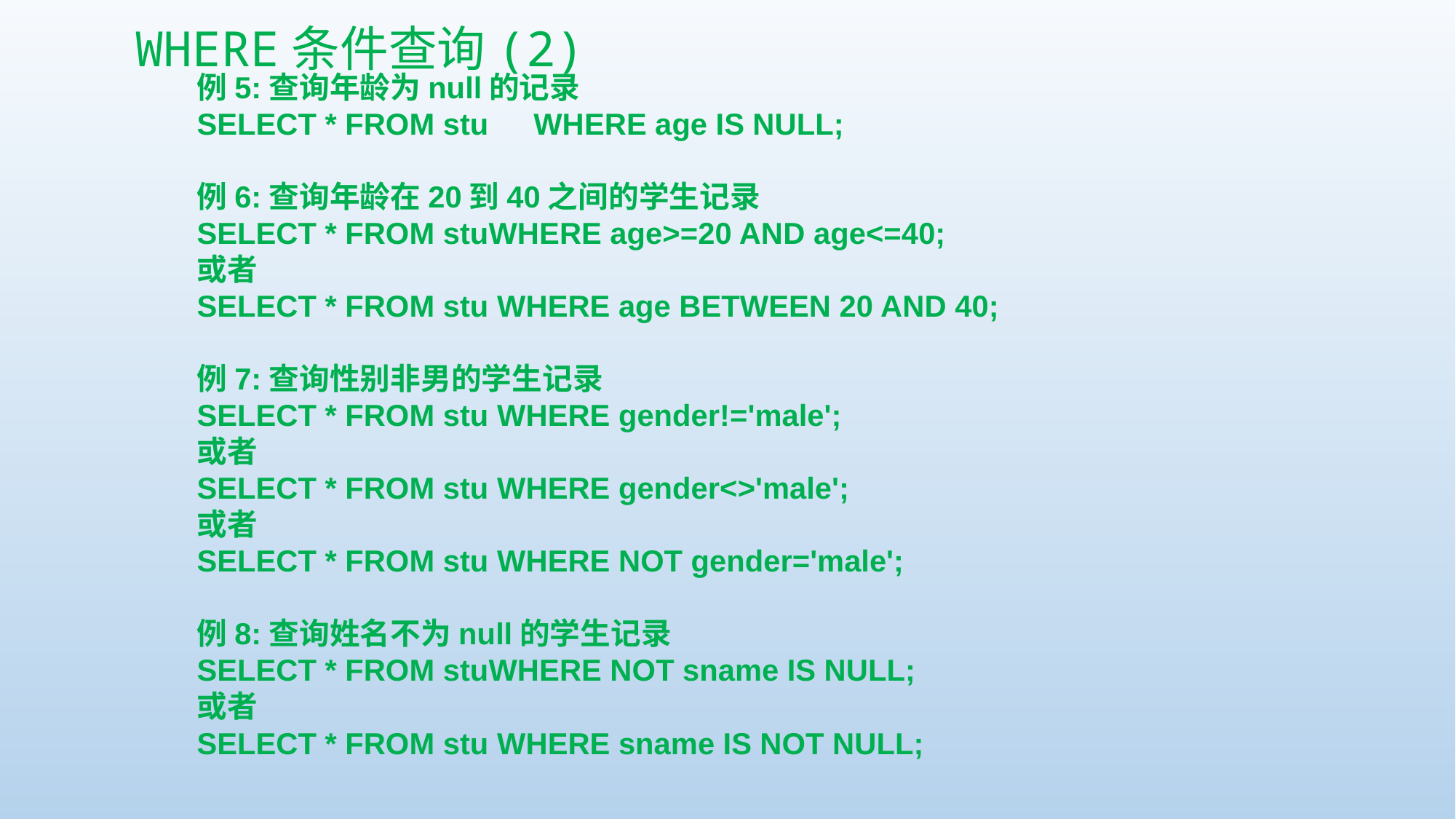

WHERE条件查询(2)
例5:查询年龄为null的记录
SELECT * FROM stu　WHERE age IS NULL;

例6:查询年龄在20到40之间的学生记录
SELECT * FROM stuWHERE age>=20 AND age<=40;
或者
SELECT * FROM stu WHERE age BETWEEN 20 AND 40;

例7:查询性别非男的学生记录
SELECT * FROM stu WHERE gender!='male';
或者
SELECT * FROM stu WHERE gender<>'male';
或者
SELECT * FROM stu WHERE NOT gender='male';

例8:查询姓名不为null的学生记录
SELECT * FROM stuWHERE NOT sname IS NULL;
或者
SELECT * FROM stu WHERE sname IS NOT NULL;